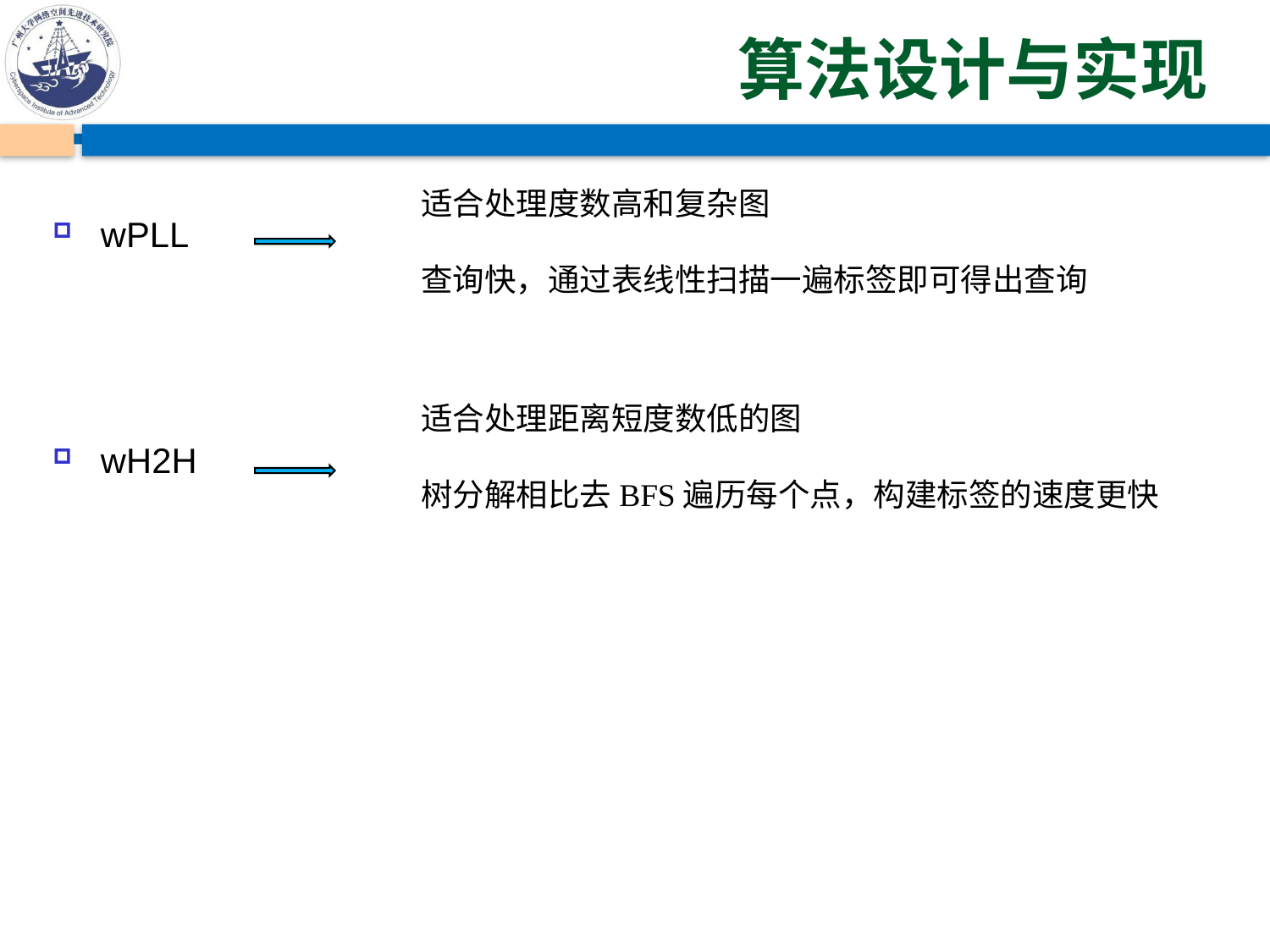

# 算法设计与实现
适合处理度数高和复杂图

查询快，通过表线性扫描一遍标签即可得出查询
wPLL

适合处理距离短度数低的图

树分解相比去BFS遍历每个点，构建标签的速度更快
wH2H

32